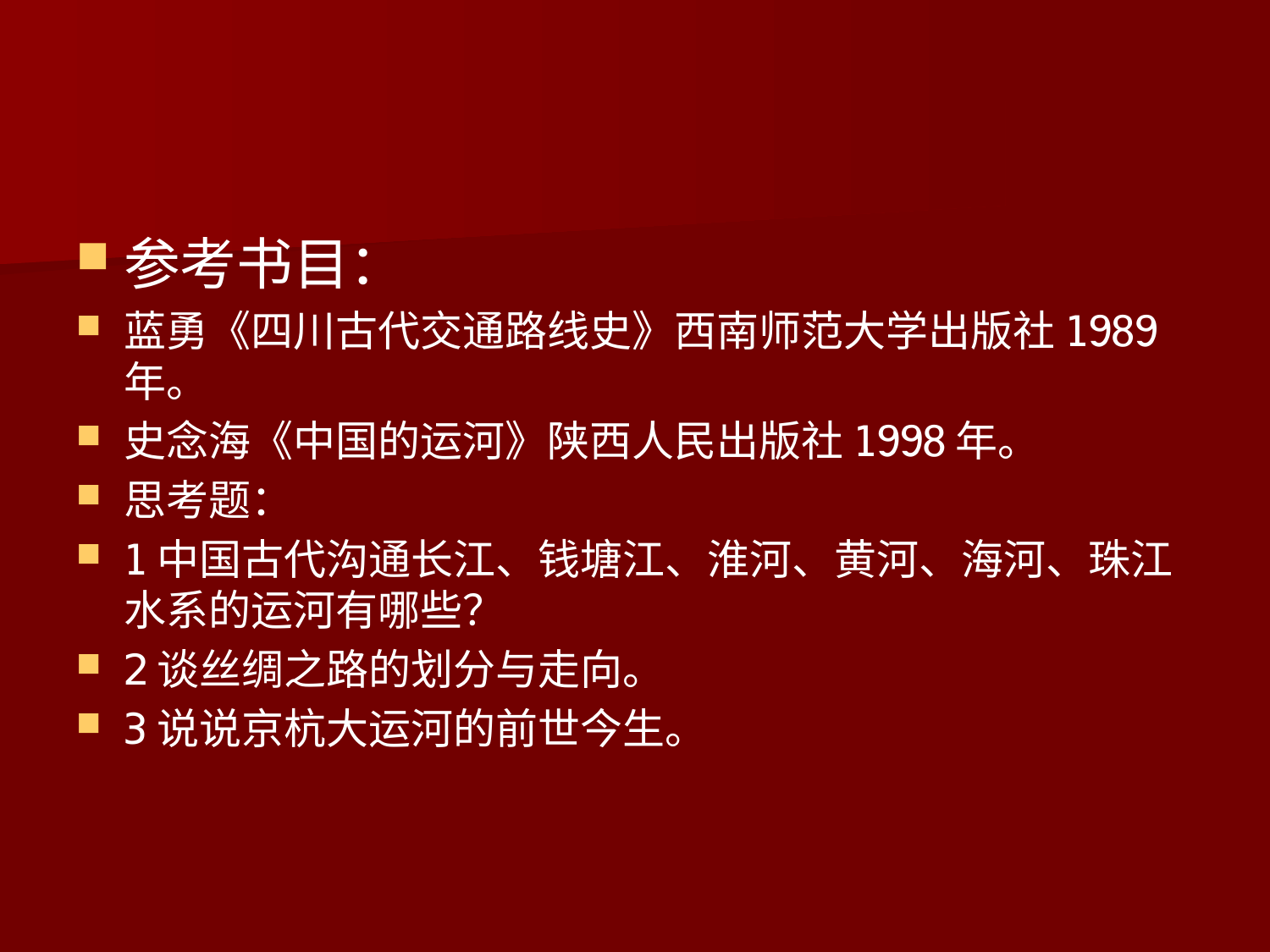

#
参考书目：
蓝勇《四川古代交通路线史》西南师范大学出版社1989年。
史念海《中国的运河》陕西人民出版社1998年。
思考题：
1中国古代沟通长江、钱塘江、淮河、黄河、海河、珠江水系的运河有哪些？
2谈丝绸之路的划分与走向。
3说说京杭大运河的前世今生。